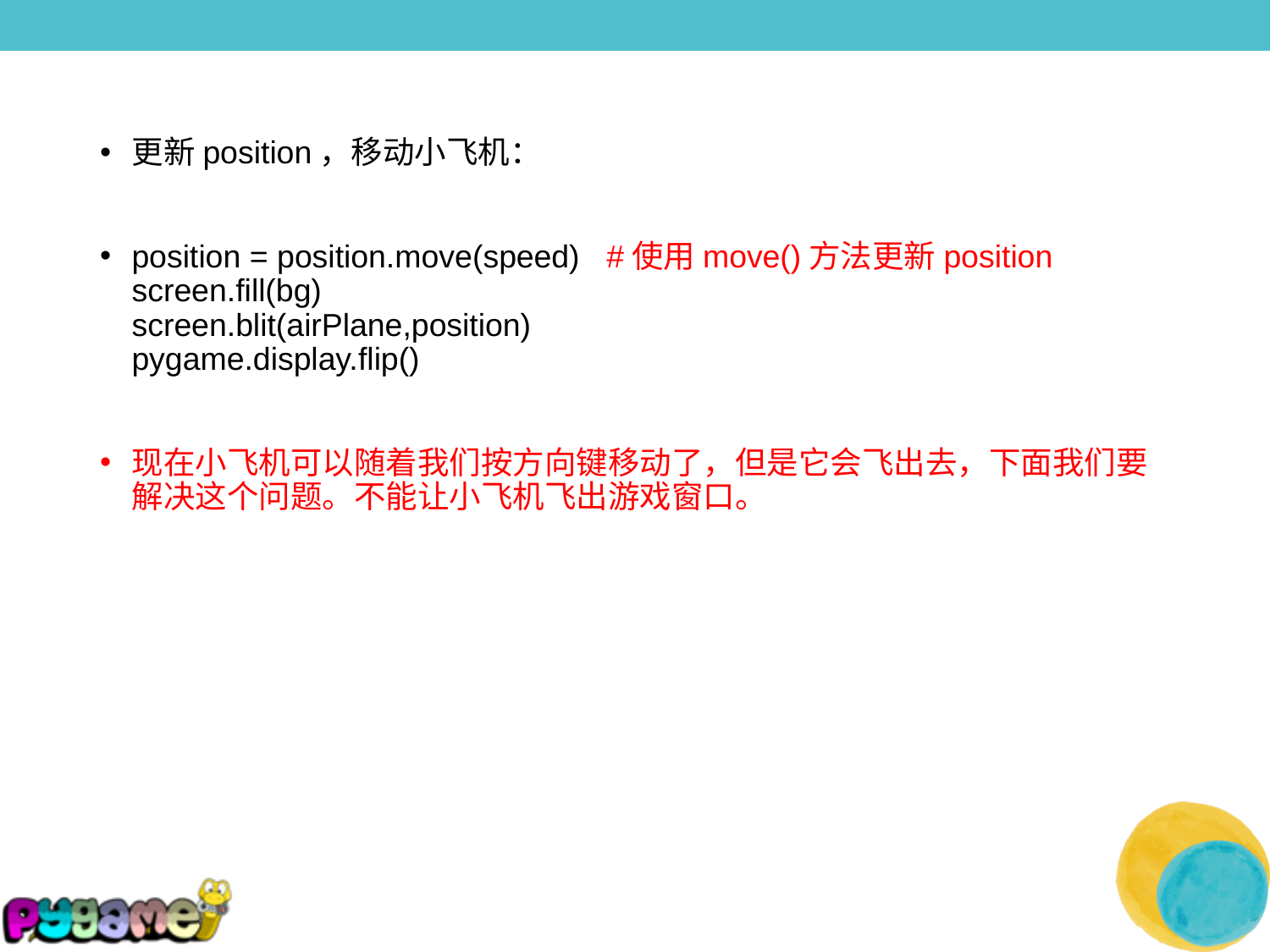

更新position，移动小飞机：

position = position.move(speed)   #使用move()方法更新position
screen.fill(bg)
screen.blit(airPlane,position)
pygame.display.flip()

现在小飞机可以随着我们按方向键移动了，但是它会飞出去，下面我们要解决这个问题。不能让小飞机飞出游戏窗口。